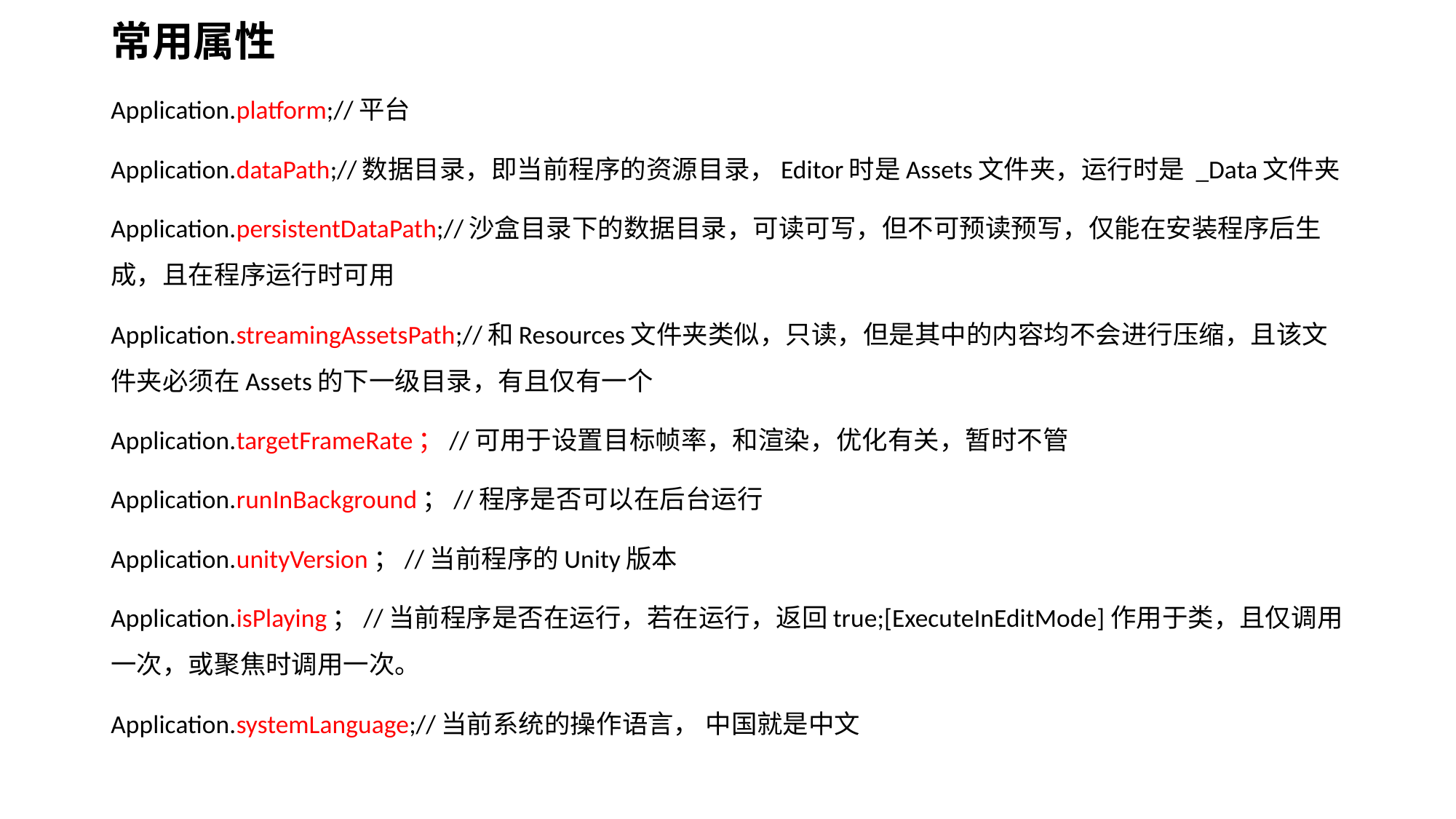

常用属性
Application.platform;//平台
Application.dataPath;//数据目录，即当前程序的资源目录，Editor时是Assets文件夹，运行时是 _Data文件夹
Application.persistentDataPath;//沙盒目录下的数据目录，可读可写，但不可预读预写，仅能在安装程序后生成，且在程序运行时可用
Application.streamingAssetsPath;//和Resources文件夹类似，只读，但是其中的内容均不会进行压缩，且该文件夹必须在Assets的下一级目录，有且仅有一个
Application.targetFrameRate；//可用于设置目标帧率，和渲染，优化有关，暂时不管
Application.runInBackground；//程序是否可以在后台运行
Application.unityVersion；//当前程序的Unity版本
Application.isPlaying；//当前程序是否在运行，若在运行，返回true;[ExecuteInEditMode]作用于类，且仅调用一次，或聚焦时调用一次。
Application.systemLanguage;//当前系统的操作语言， 中国就是中文